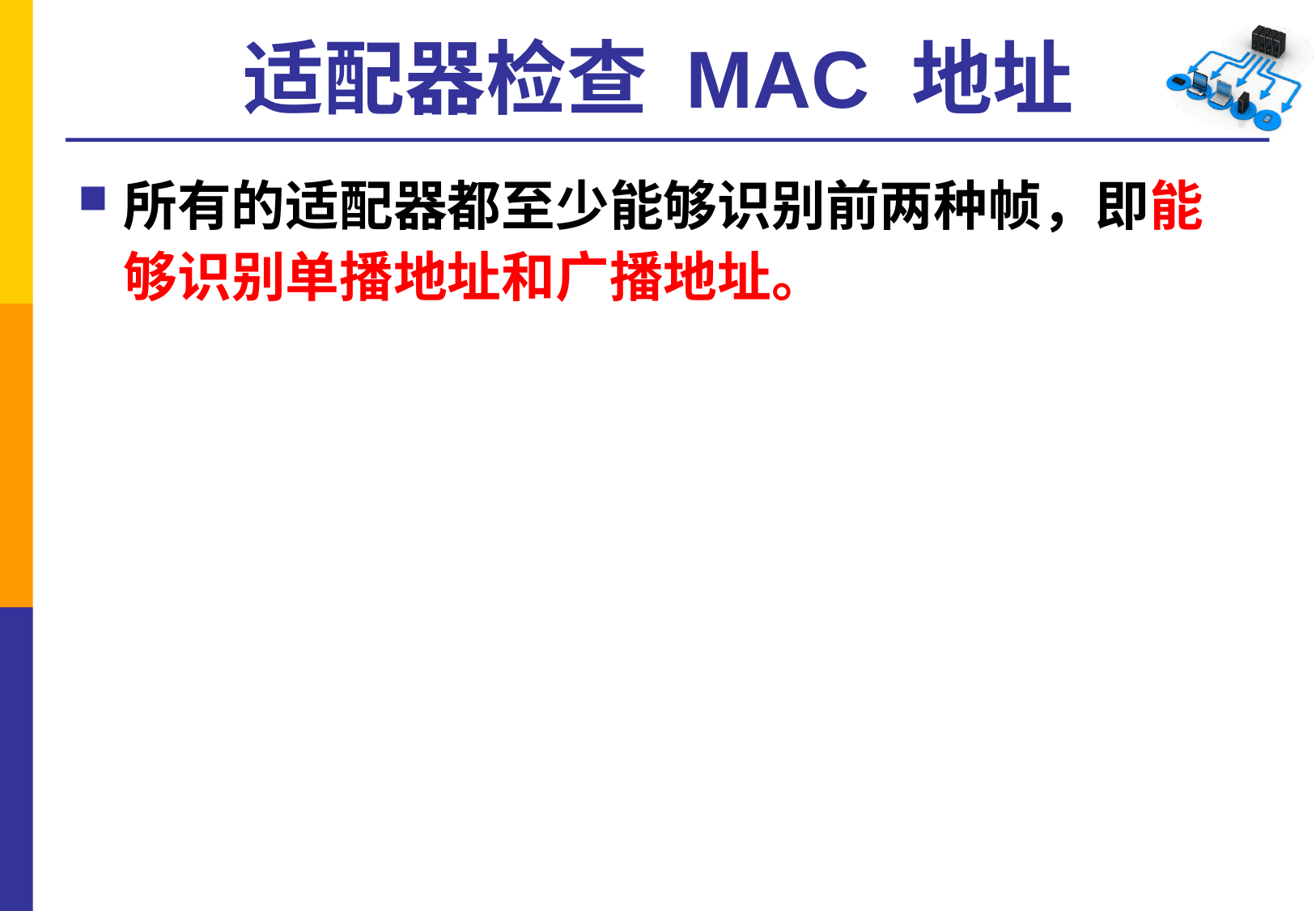

# 适配器检查 MAC 地址
所有的适配器都至少能够识别前两种帧，即能够识别单播地址和广播地址。